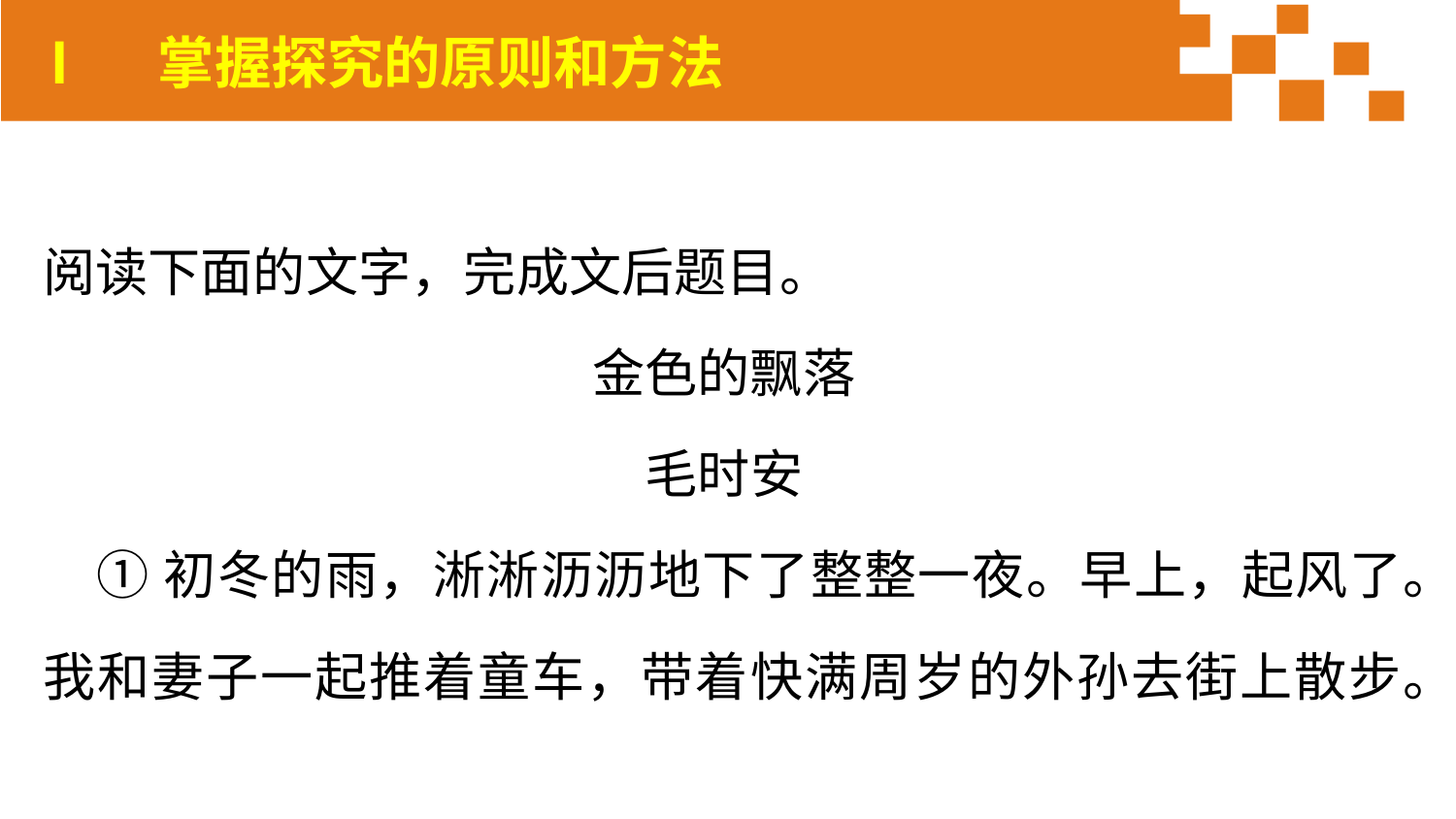

Ⅰ　掌握探究的原则和方法
阅读下面的文字，完成文后题目。
金色的飘落
毛时安
    ①初冬的雨，淅淅沥沥地下了整整一夜。早上，起风了。我和妻子一起推着童车，带着快满周岁的外孙去街上散步。